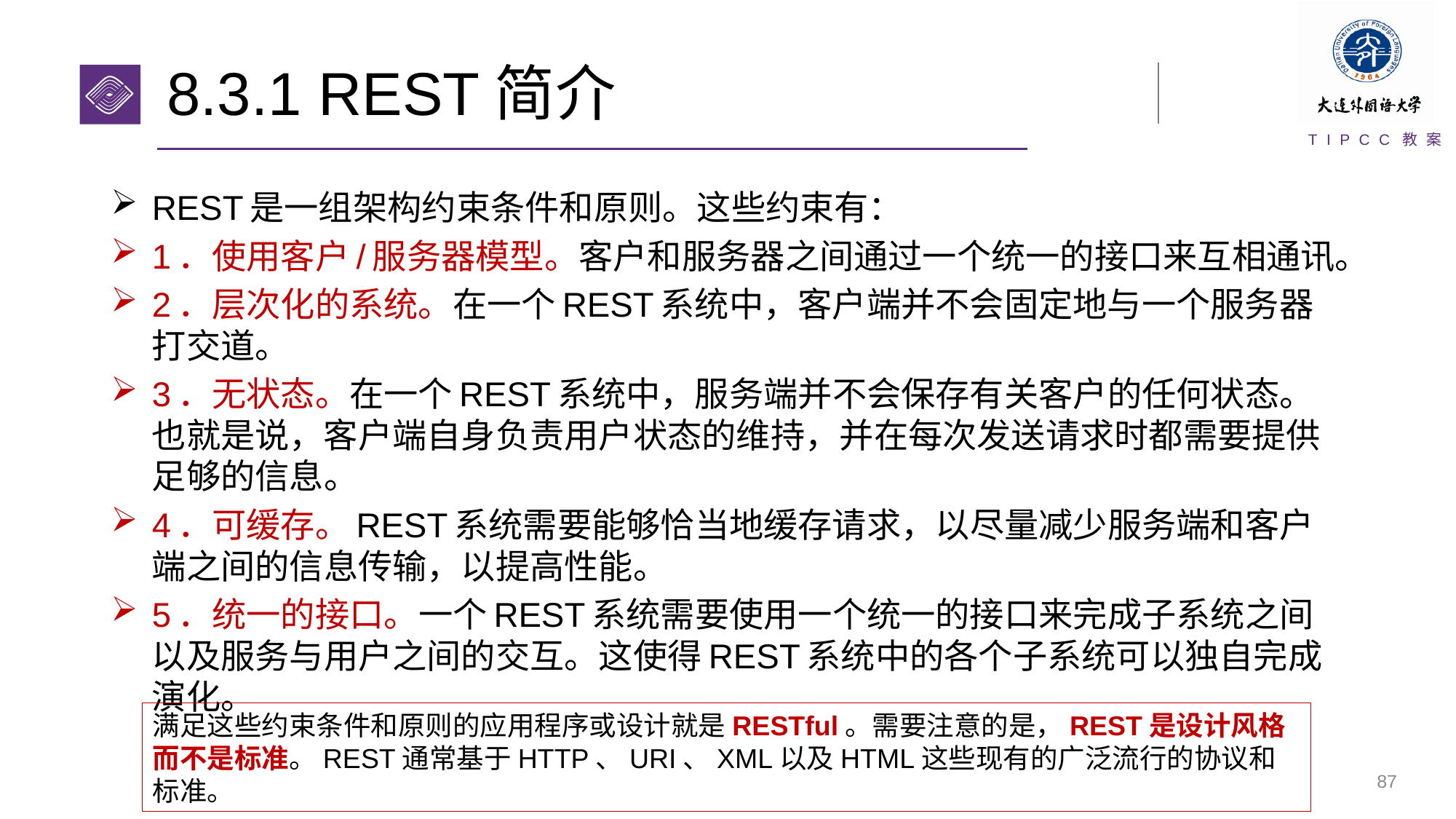

# 8.3.1 REST简介
REST是一组架构约束条件和原则。这些约束有：
1．使用客户/服务器模型。客户和服务器之间通过一个统一的接口来互相通讯。
2．层次化的系统。在一个REST系统中，客户端并不会固定地与一个服务器打交道。
3．无状态。在一个REST系统中，服务端并不会保存有关客户的任何状态。也就是说，客户端自身负责用户状态的维持，并在每次发送请求时都需要提供足够的信息。
4．可缓存。REST系统需要能够恰当地缓存请求，以尽量减少服务端和客户端之间的信息传输，以提高性能。
5．统一的接口。一个REST系统需要使用一个统一的接口来完成子系统之间以及服务与用户之间的交互。这使得REST系统中的各个子系统可以独自完成演化。
满足这些约束条件和原则的应用程序或设计就是RESTful。需要注意的是，REST是设计风格而不是标准。REST通常基于HTTP、URI、XML以及HTML这些现有的广泛流行的协议和标准。
87